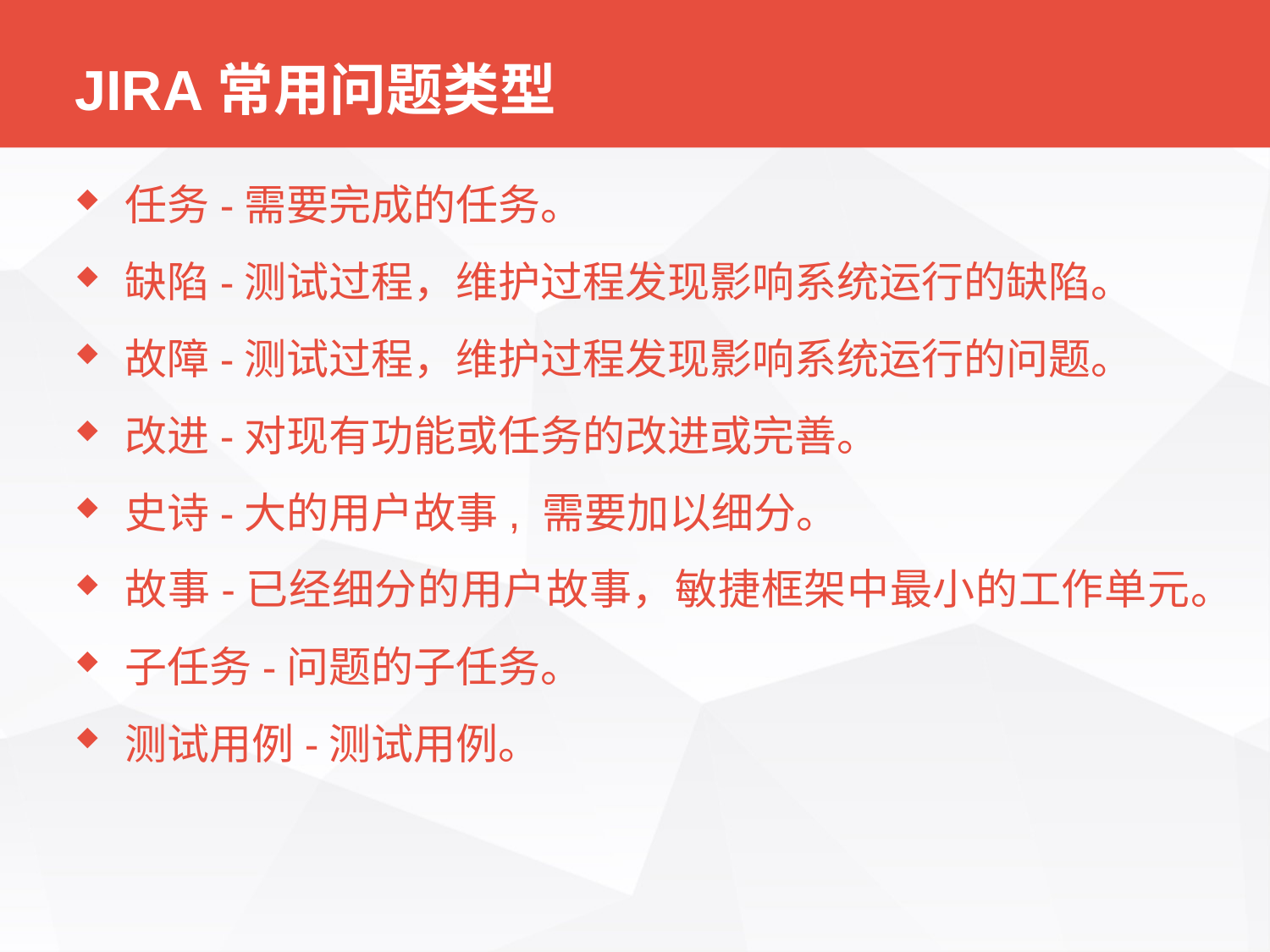

# JIRA常用问题类型
任务-需要完成的任务。
缺陷-测试过程，维护过程发现影响系统运行的缺陷。
故障-测试过程，维护过程发现影响系统运行的问题。
改进-对现有功能或任务的改进或完善。
史诗-大的用户故事, 需要加以细分。
故事-已经细分的用户故事，敏捷框架中最小的工作单元。
子任务-问题的子任务。
测试用例-测试用例。